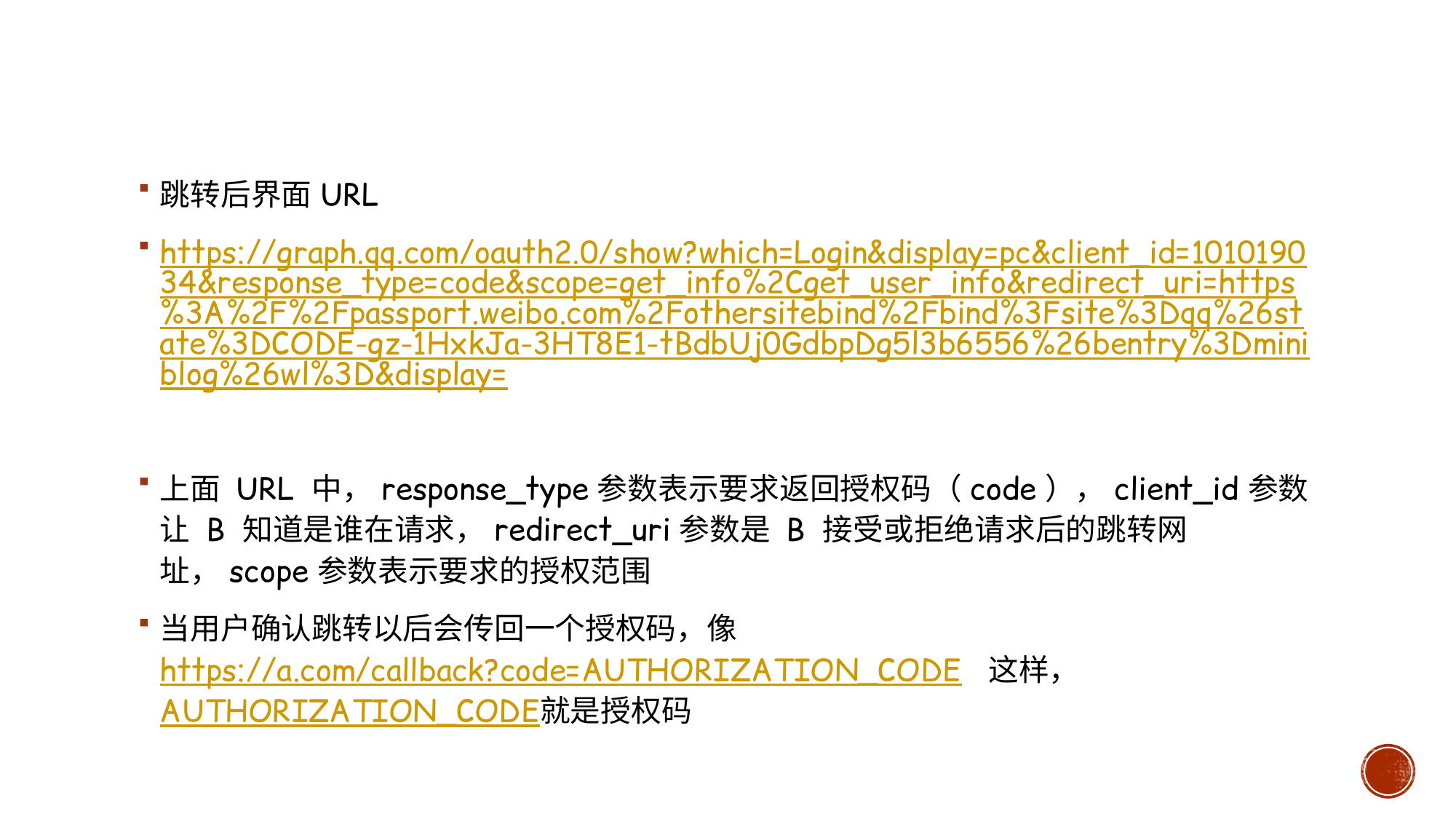

跳转后界面URL
https://graph.qq.com/oauth2.0/show?which=Login&display=pc&client_id=101019034&response_type=code&scope=get_info%2Cget_user_info&redirect_uri=https%3A%2F%2Fpassport.weibo.com%2Fothersitebind%2Fbind%3Fsite%3Dqq%26state%3DCODE-gz-1HxkJa-3HT8E1-tBdbUj0GdbpDg5l3b6556%26bentry%3Dminiblog%26wl%3D&display=

上面 URL 中，response_type参数表示要求返回授权码（code），client_id参数让 B 知道是谁在请求，redirect_uri参数是 B 接受或拒绝请求后的跳转网址，scope参数表示要求的授权范围
当用户确认跳转以后会传回一个授权码，像https://a.com/callback?code=AUTHORIZATION_CODE  这样，AUTHORIZATION_CODE就是授权码